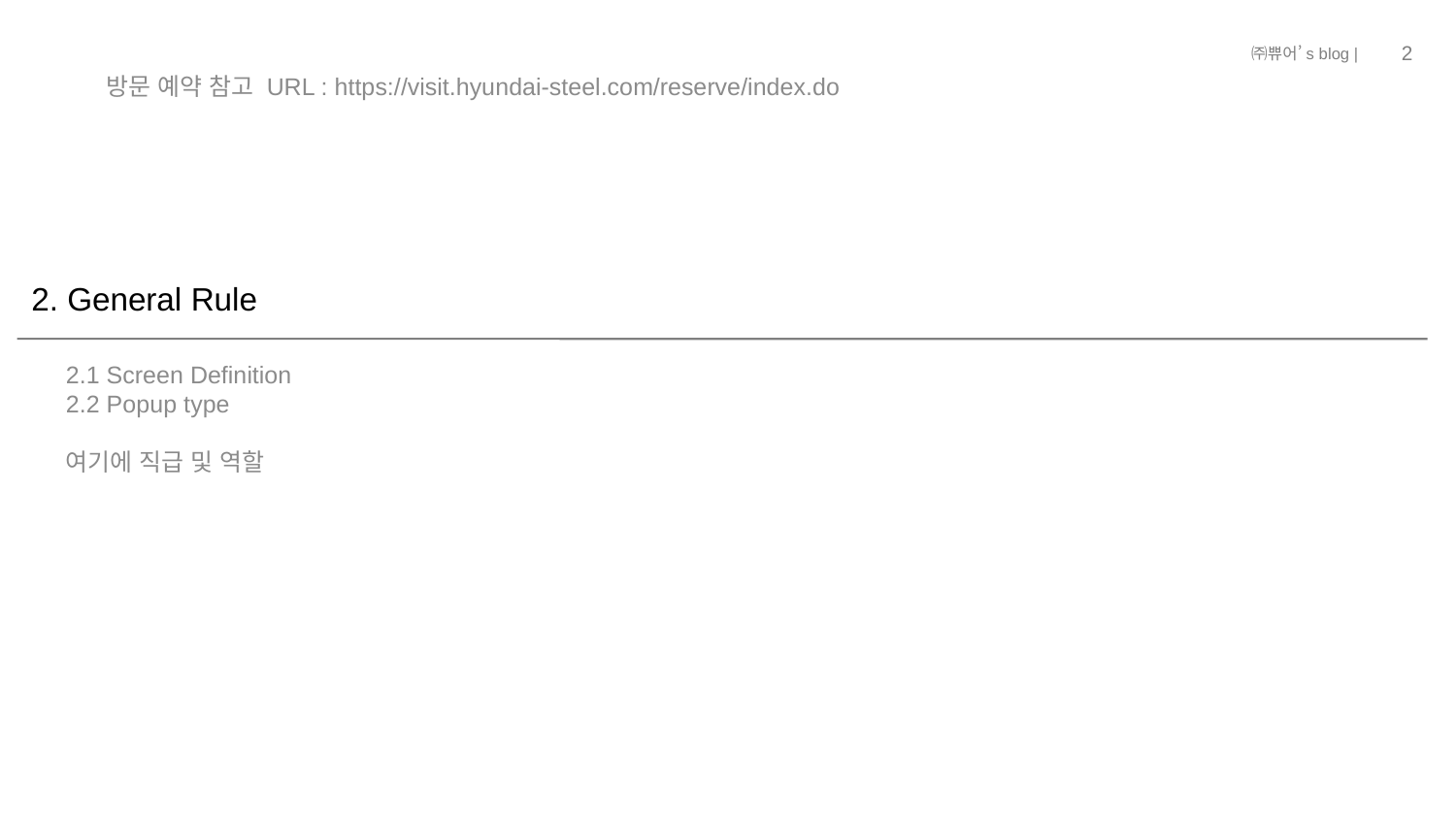

2
방문 예약 참고 URL : https://visit.hyundai-steel.com/reserve/index.do
# 2. General Rule
2.1 Screen Definition
2.2 Popup type

여기에 직급 및 역할